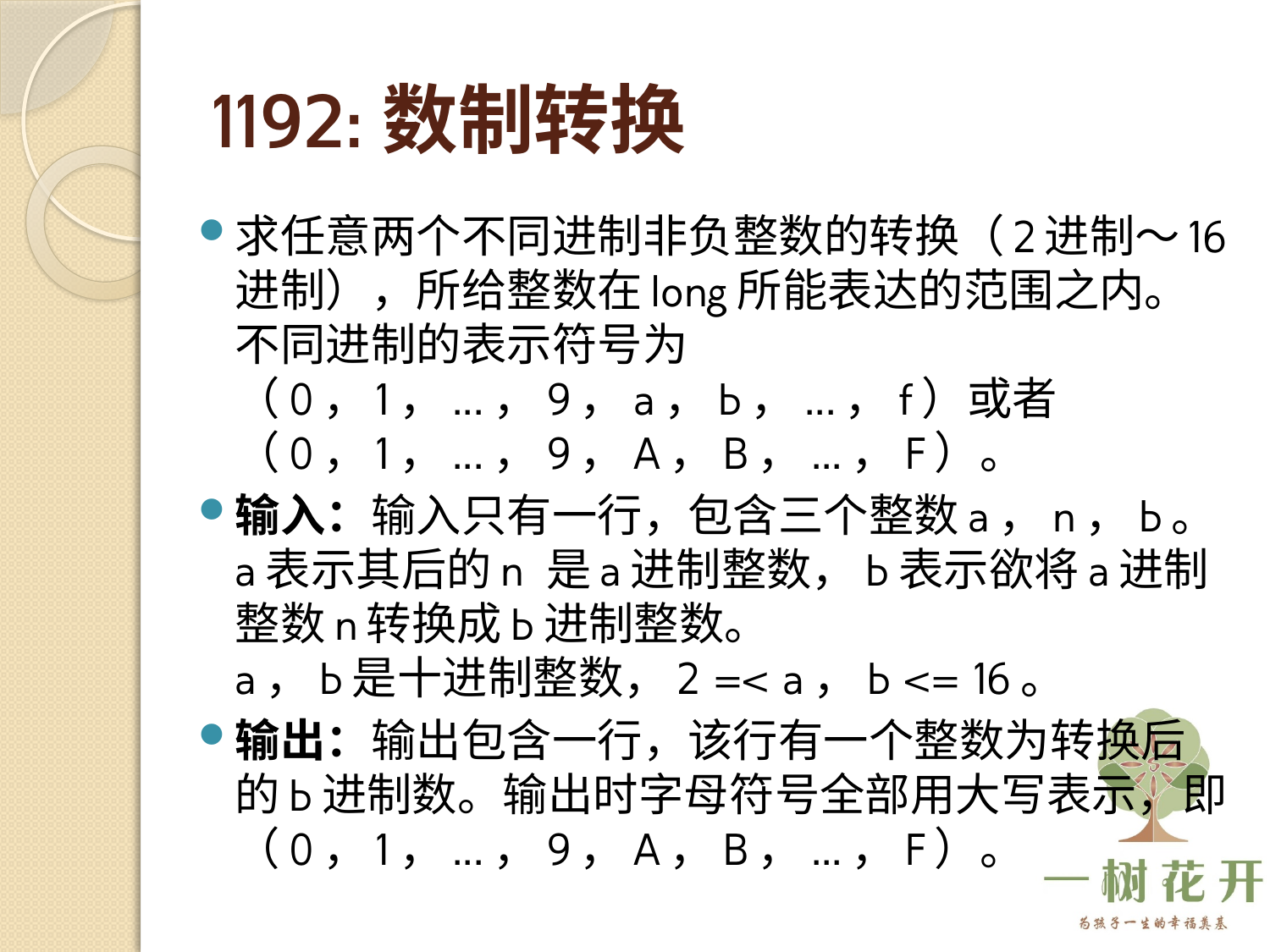

# 1192:数制转换
求任意两个不同进制非负整数的转换（2进制～16进制），所给整数在long所能表达的范围之内。
不同进制的表示符号为（0，1，...，9，a，b，...，f）或者（0，1，...，9，A，B，...，F）。
输入：输入只有一行，包含三个整数a，n，b。a表示其后的n 是a进制整数，b表示欲将a进制整数n转换成b进制整数。
a，b是十进制整数，2 =< a，b <= 16。
输出：输出包含一行，该行有一个整数为转换后的b进制数。输出时字母符号全部用大写表示，即（0，1，...，9，A，B，...，F）。